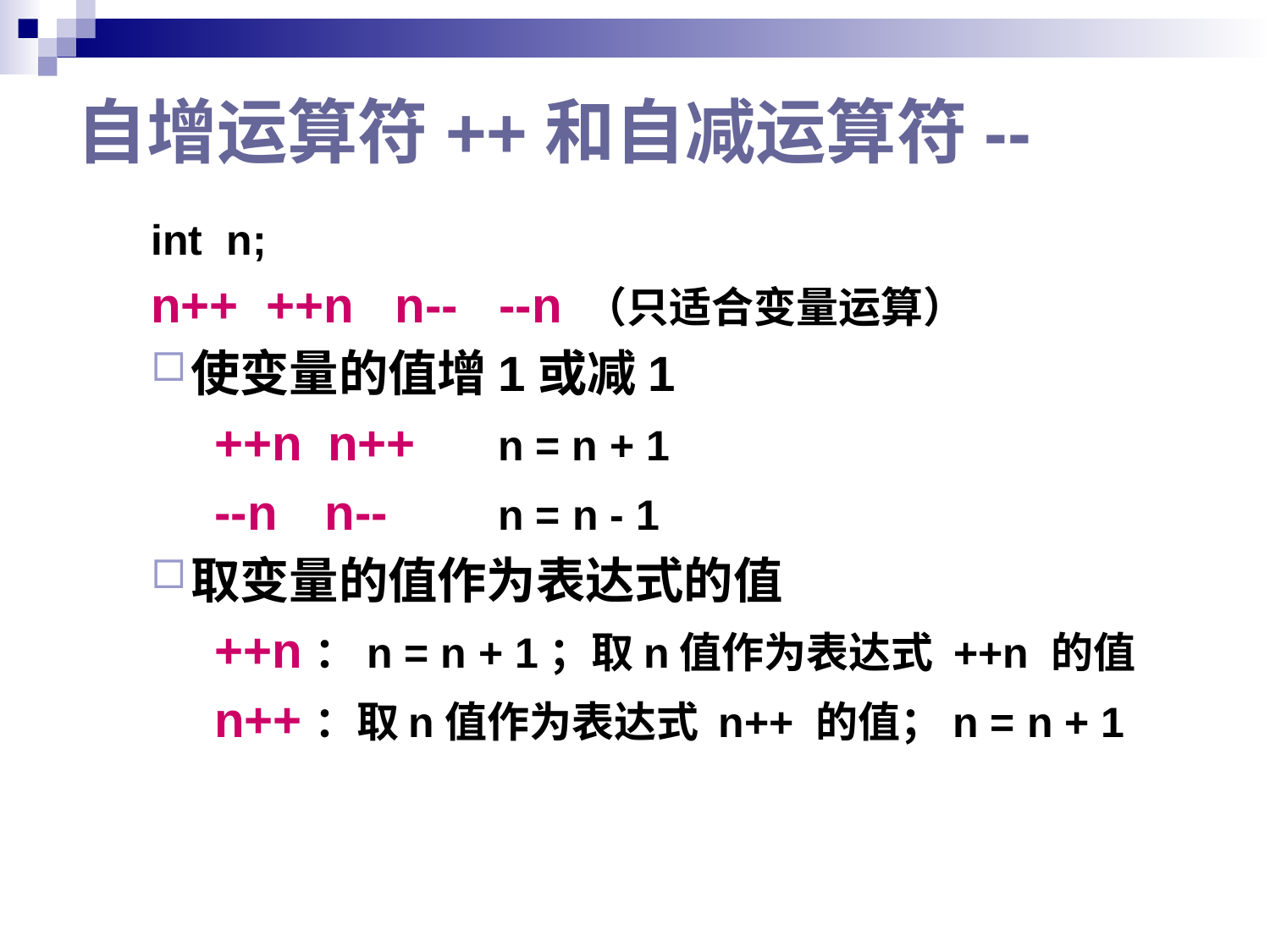

# 自增运算符++和自减运算符--
int  n;
n++  ++n   n--   --n （只适合变量运算）
使变量的值增1或减1
++n  n++      n = n + 1
--n    n--        n = n - 1
取变量的值作为表达式的值
++n：n = n + 1；取n值作为表达式 ++n 的值
n++：取n值作为表达式 n++ 的值；n = n + 1